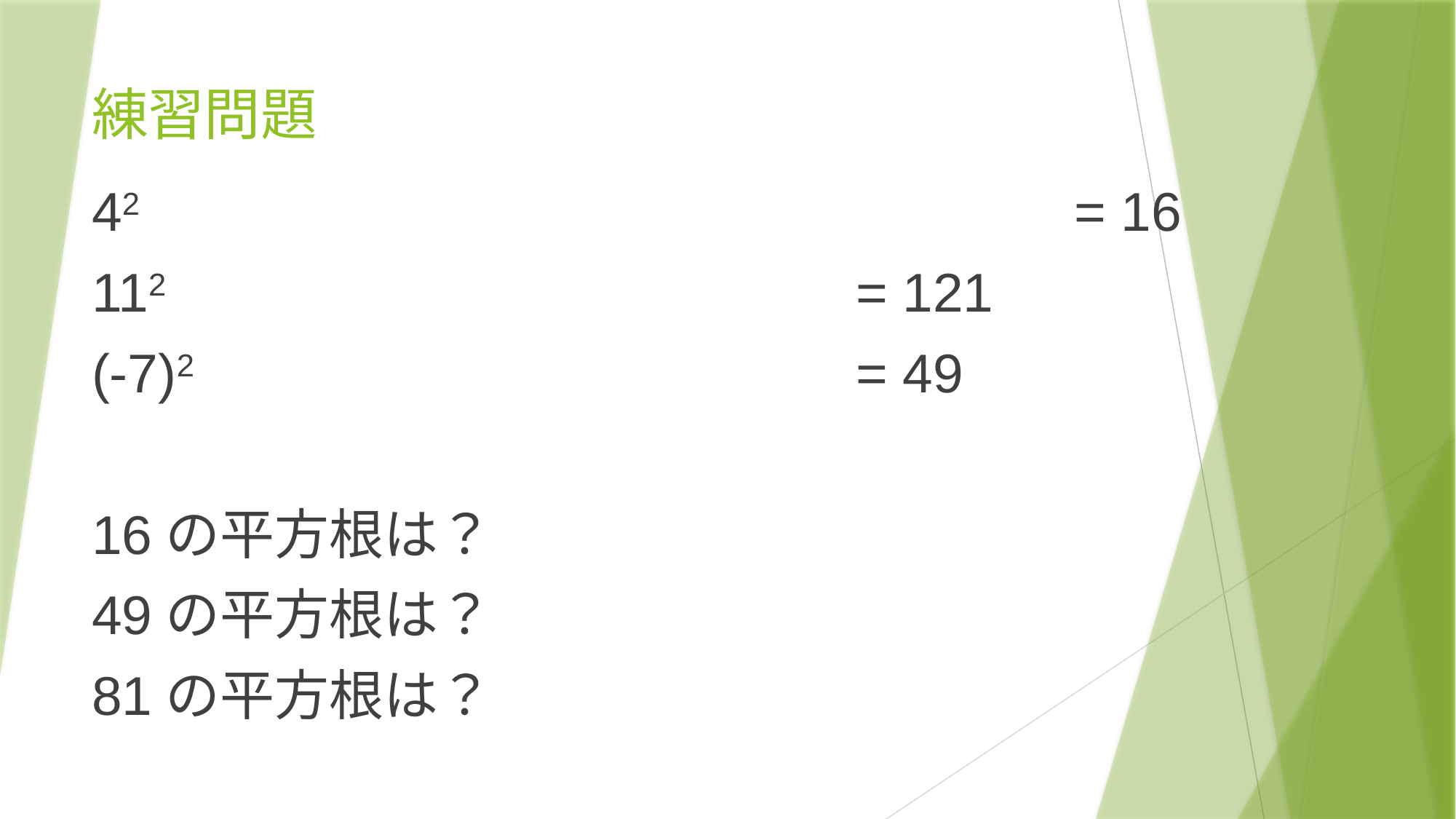

# 練習問題
42				= 4*4				= 16
112			= 11*11			= 121
(-7)2			= (-7)*(-7)		= 49

16の平方根は？			4,-4
49の平方根は？			7,-7
81の平方根は？			9,-9